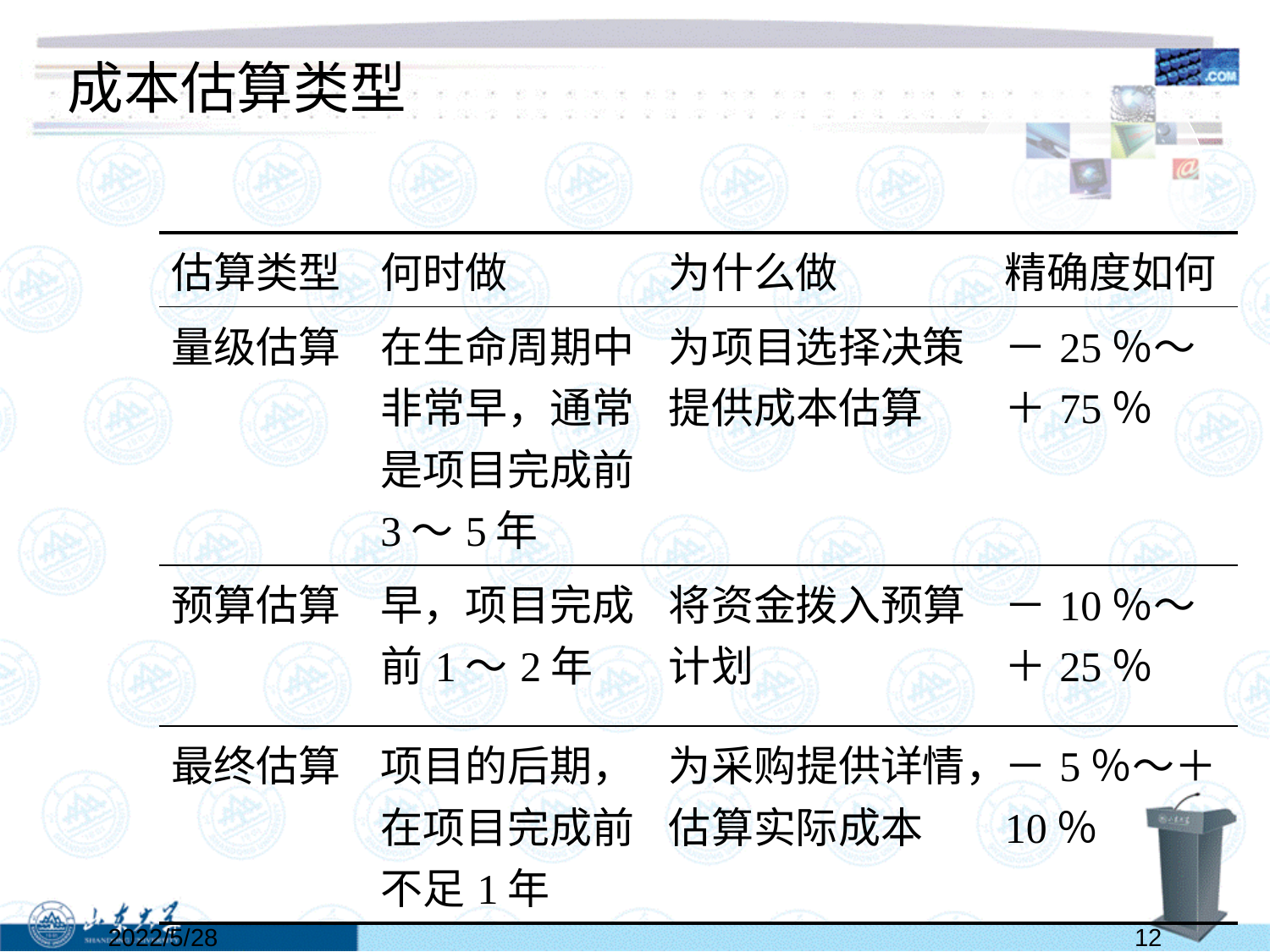

# 成本估算类型
| 估算类型 | 何时做 | 为什么做 | 精确度如何 |
| --- | --- | --- | --- |
| 量级估算 | 在生命周期中非常早，通常是项目完成前3～5年 | 为项目选择决策提供成本估算 | －25％～＋75％ |
| 预算估算 | 早，项目完成前1～2年 | 将资金拨入预算计划 | －10％～＋25％ |
| 最终估算 | 项目的后期，在项目完成前不足1年 | 为采购提供详情，估算实际成本 | －5％～＋10％ |
2022/5/28
12